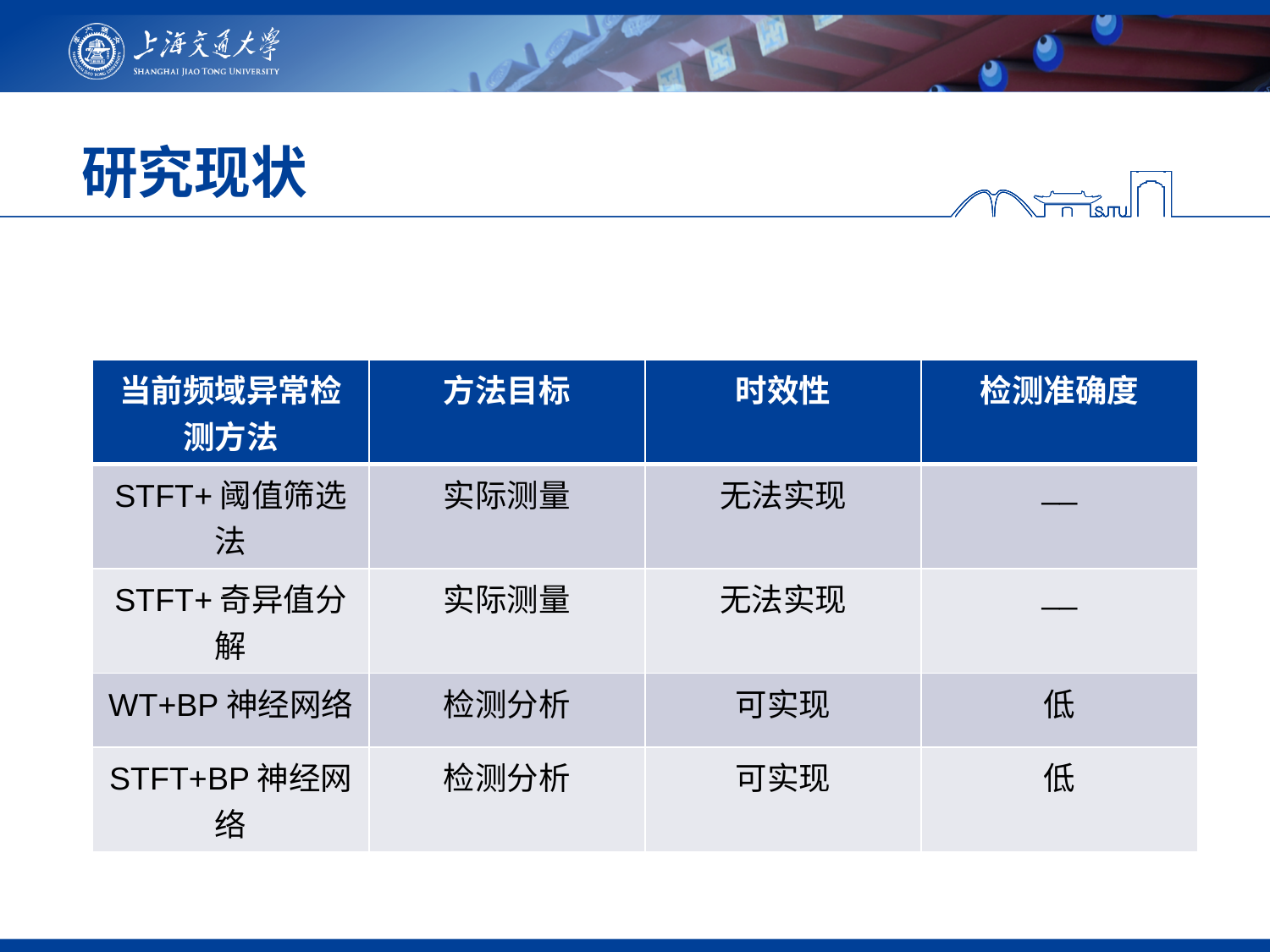

# 研究现状
| 当前频域异常检测方法 | 方法目标 | 时效性 | 检测准确度 |
| --- | --- | --- | --- |
| STFT+阈值筛选法 | 实际测量 | 无法实现 | \_\_ |
| STFT+奇异值分解 | 实际测量 | 无法实现 | \_\_ |
| WT+BP神经网络 | 检测分析 | 可实现 | 低 |
| STFT+BP神经网络 | 检测分析 | 可实现 | 低 |